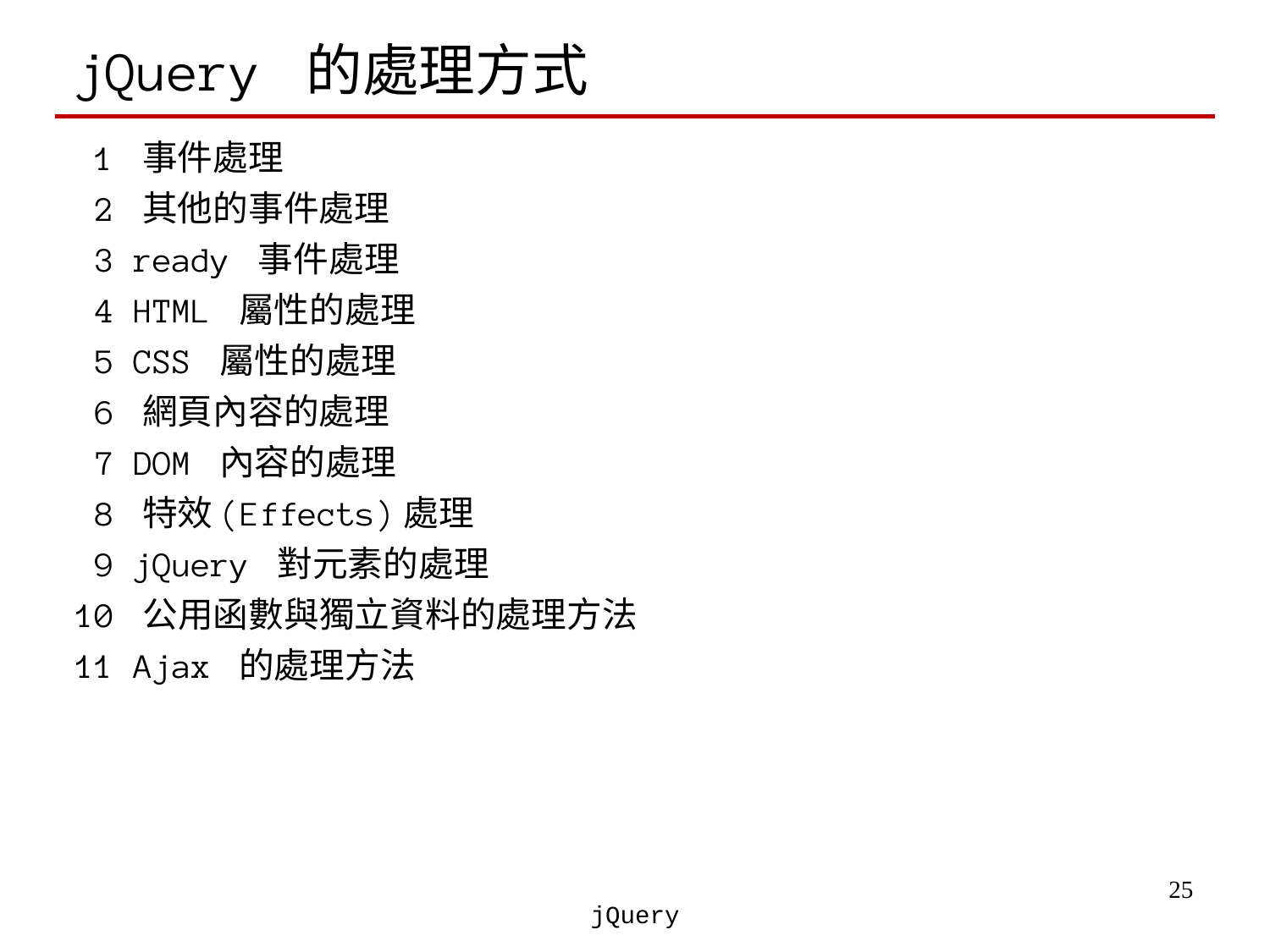

# jQuery 的處理方式
 1 事件處理
 2 其他的事件處理
 3 ready 事件處理
 4 HTML 屬性的處理
 5 CSS 屬性的處理
 6 網頁內容的處理
 7 DOM 內容的處理
 8 特效(Effects)處理
 9 jQuery 對元素的處理
10 公用函數與獨立資料的處理方法
11 Ajax 的處理方法

25
jQuery